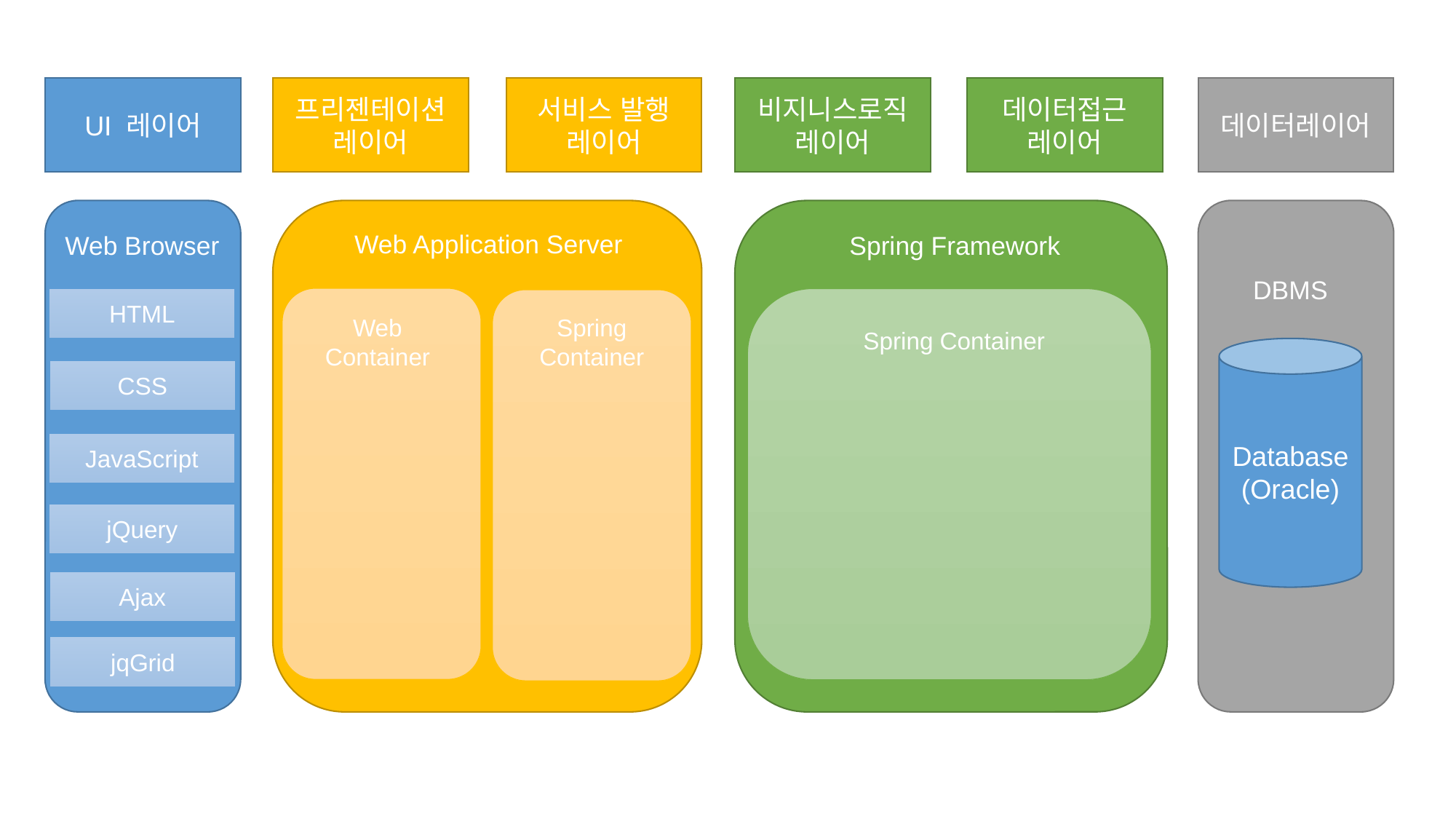

UI 레이어
프리젠테이션
레이어
서비스 발행
레이어
비지니스로직
레이어
데이터접근
레이어
데이터레이어

Web Application Server
Web Browser
Spring Framework
DBMS

HTML

Spring
Container
Web
Container
Spring Container
Database(Oracle)
CSS
JavaScript
jQuery
Ajax
jqGrid